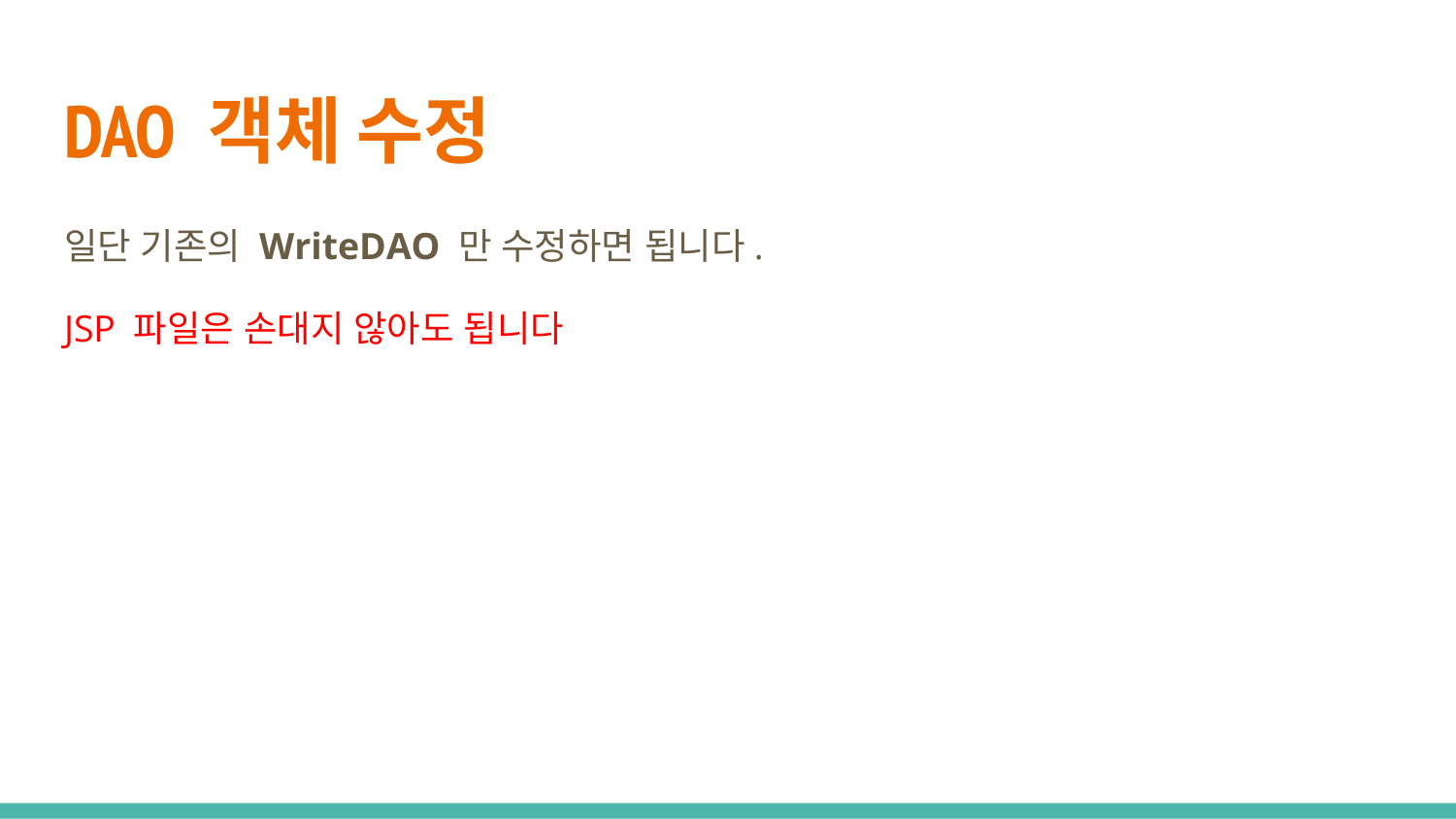

# DAO 객체 수정
일단 기존의 WriteDAO 만 수정하면 됩니다.
JSP 파일은 손대지 않아도 됩니다